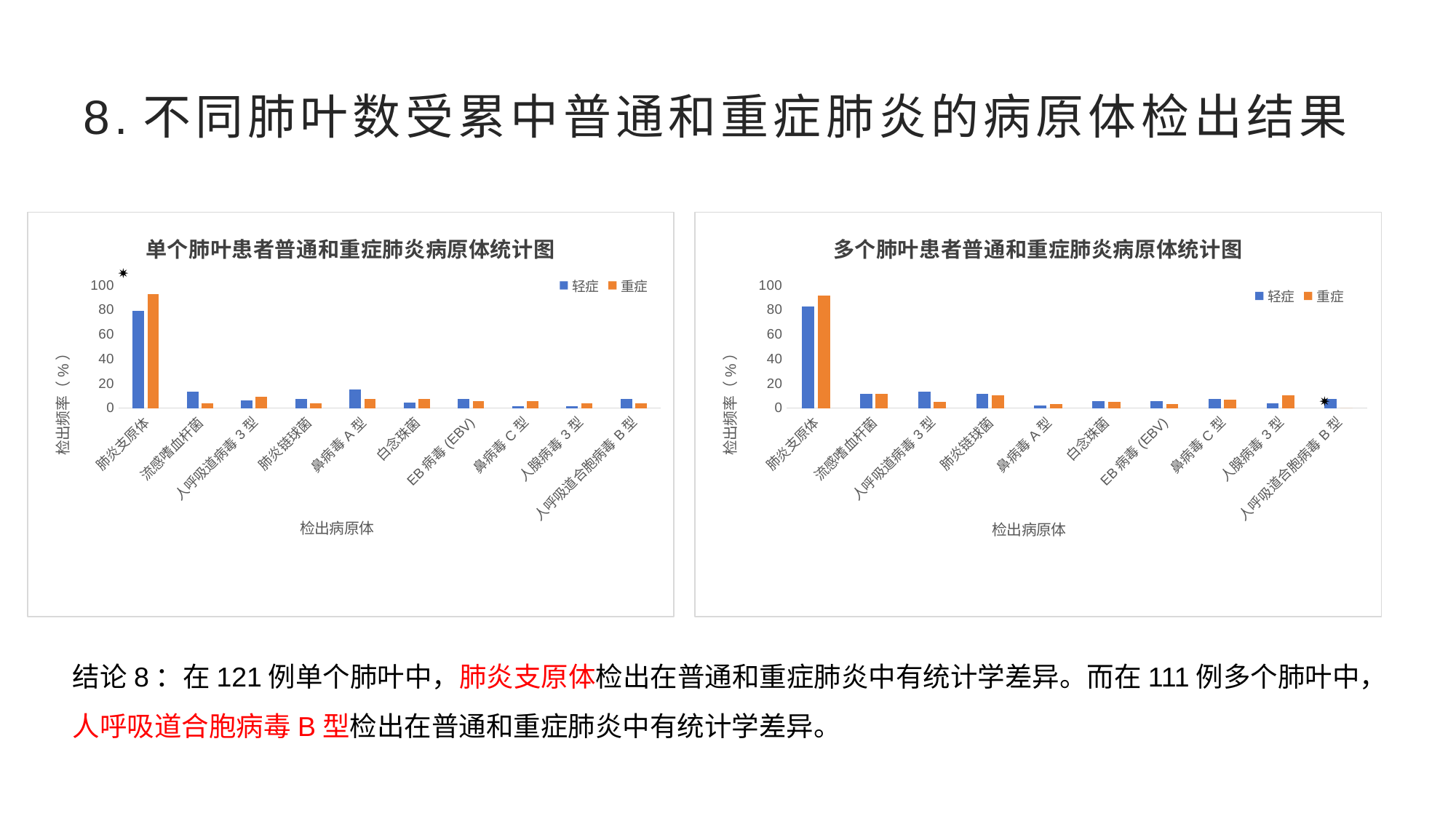

# 8.不同肺叶数受累中普通和重症肺炎的病原体检出结果

### Chart: 单个肺叶患者普通和重症肺炎病原体统计图

| Category | 轻症 | 重症 |
|---|---|---|
| 肺炎支原体 | 79.1 | 92.59 |
| 流感嗜血杆菌 | 13.43 | 3.7 |
| 人呼吸道病毒3型 | 5.97 | 9.26 |
| 肺炎链球菌 | 7.46 | 3.7 |
| 鼻病毒A型 | 14.93 | 7.41 |
| 白念珠菌 | 4.48 | 7.41 |
| EB病毒(EBV) | 7.46 | 5.56 |
| 鼻病毒C型 | 1.49 | 5.56 |
| 人腺病毒3型 | 1.49 | 3.7 |
| 人呼吸道合胞病毒B型 | 7.46 | 3.7 |

### Chart: 多个肺叶患者普通和重症肺炎病原体统计图

| Category | 轻症 | 重症 |
|---|---|---|
| 肺炎支原体 | 82.69 | 91.53 |
| 流感嗜血杆菌 | 11.54 | 11.86 |
| 人呼吸道病毒3型 | 13.46 | 5.08 |
| 肺炎链球菌 | 11.54 | 10.17 |
| 鼻病毒A型 | 1.92 | 3.39 |
| 白念珠菌 | 5.77 | 5.08 |
| EB病毒(EBV) | 5.77 | 3.39 |
| 鼻病毒C型 | 7.69 | 6.78 |
| 人腺病毒3型 | 3.85 | 10.17 |
| 人呼吸道合胞病毒B型 | 7.69 | 0.0 |
✷
✷
结论8：在121例单个肺叶中，肺炎支原体检出在普通和重症肺炎中有统计学差异。而在111例多个肺叶中，人呼吸道合胞病毒B型检出在普通和重症肺炎中有统计学差异。